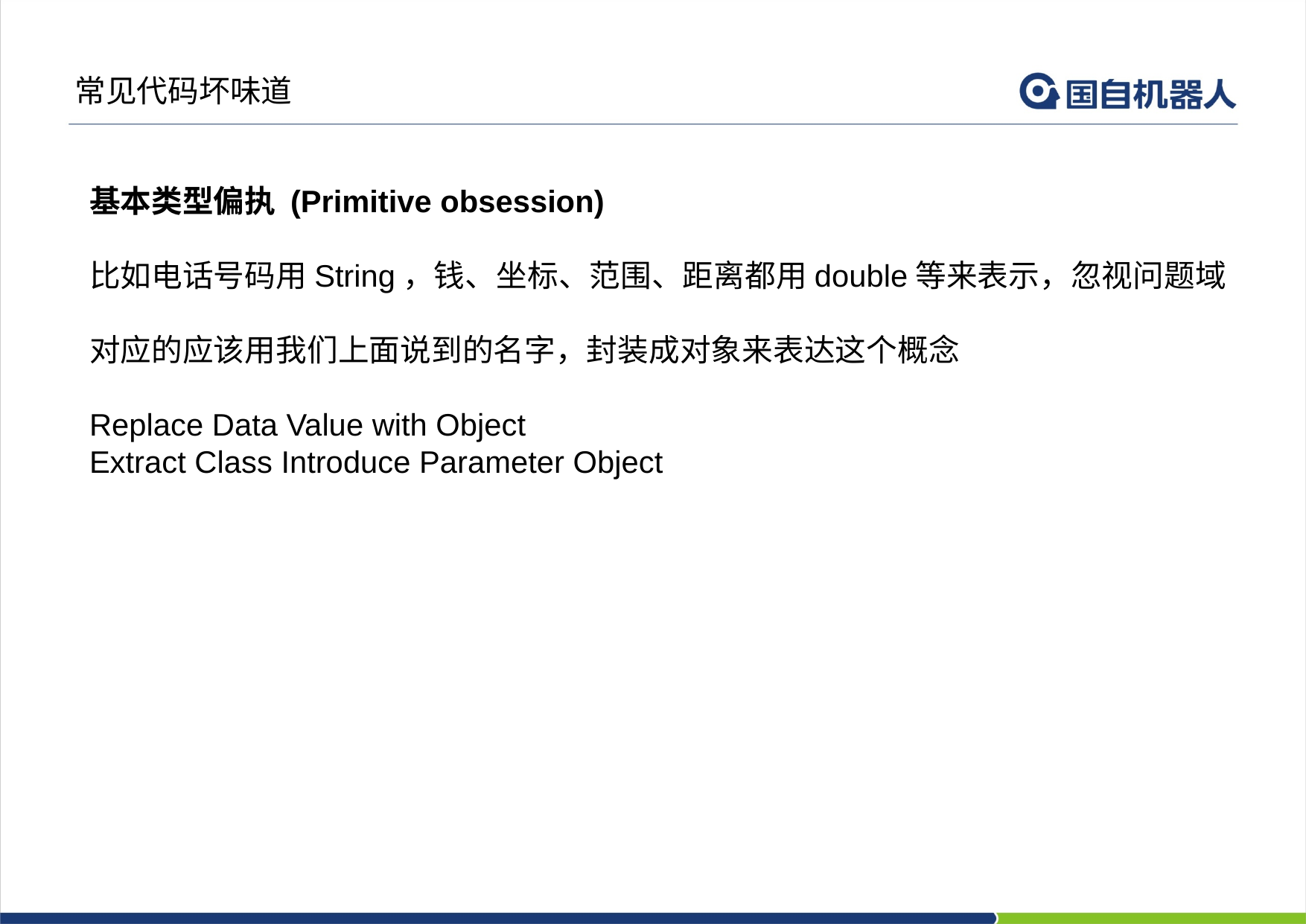

常见代码坏味道
基本类型偏执 (Primitive obsession)

比如电话号码用String，钱、坐标、范围、距离都用double等来表示，忽视问题域

对应的应该用我们上面说到的名字，封装成对象来表达这个概念

Replace Data Value with Object
Extract Class Introduce Parameter Object